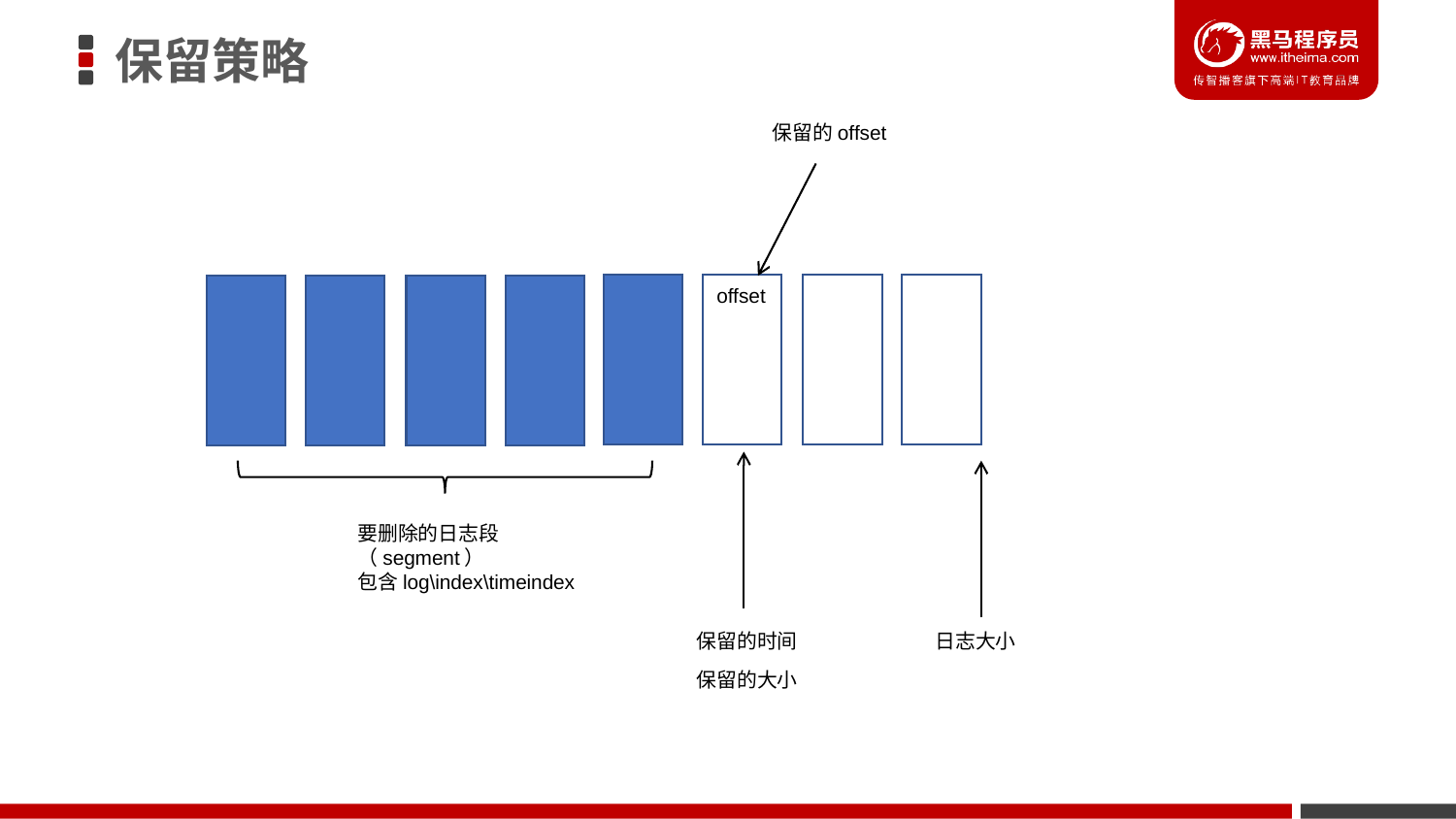

# 保留策略
保留的offset

offset
要删除的日志段（segment）
包含log\index\timeindex
保留的时间
日志大小
保留的大小